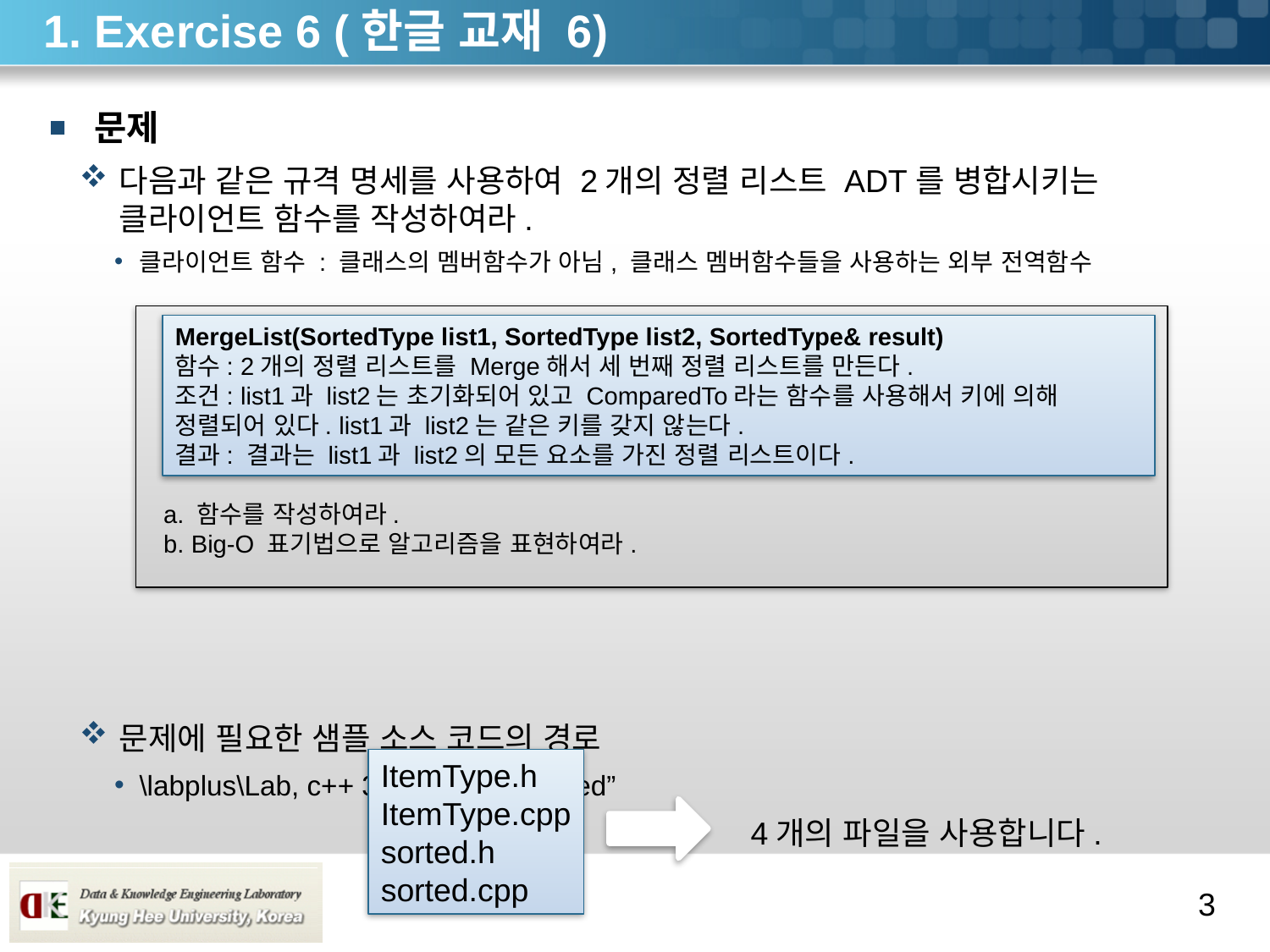

# 1. Exercise 6 (한글 교재 6)
문제
다음과 같은 규격 명세를 사용하여 2개의 정렬 리스트 ADT를 병합시키는 클라이언트 함수를 작성하여라.
클라이언트 함수 : 클래스의 멤버함수가 아님, 클래스 멤버함수들을 사용하는 외부 전역함수

문제에 필요한 샘플 소스 코드의 경로
\labplus\Lab, c++ 3rd\Chapter3\Sorted”

MergeList(SortedType list1, SortedType list2, SortedType& result)
함수: 2개의 정렬 리스트를 Merge해서 세 번째 정렬 리스트를 만든다.
조건: list1과 list2는 초기화되어 있고 ComparedTo라는 함수를 사용해서 키에 의해 정렬되어 있다. list1과 list2는 같은 키를 갖지 않는다.
결과: 결과는 list1과 list2의 모든 요소를 가진 정렬 리스트이다.
a. 함수를 작성하여라.
b. Big-O 표기법으로 알고리즘을 표현하여라.
ItemType.h
ItemType.cpp
sorted.h
sorted.cpp

4개의 파일을 사용합니다.